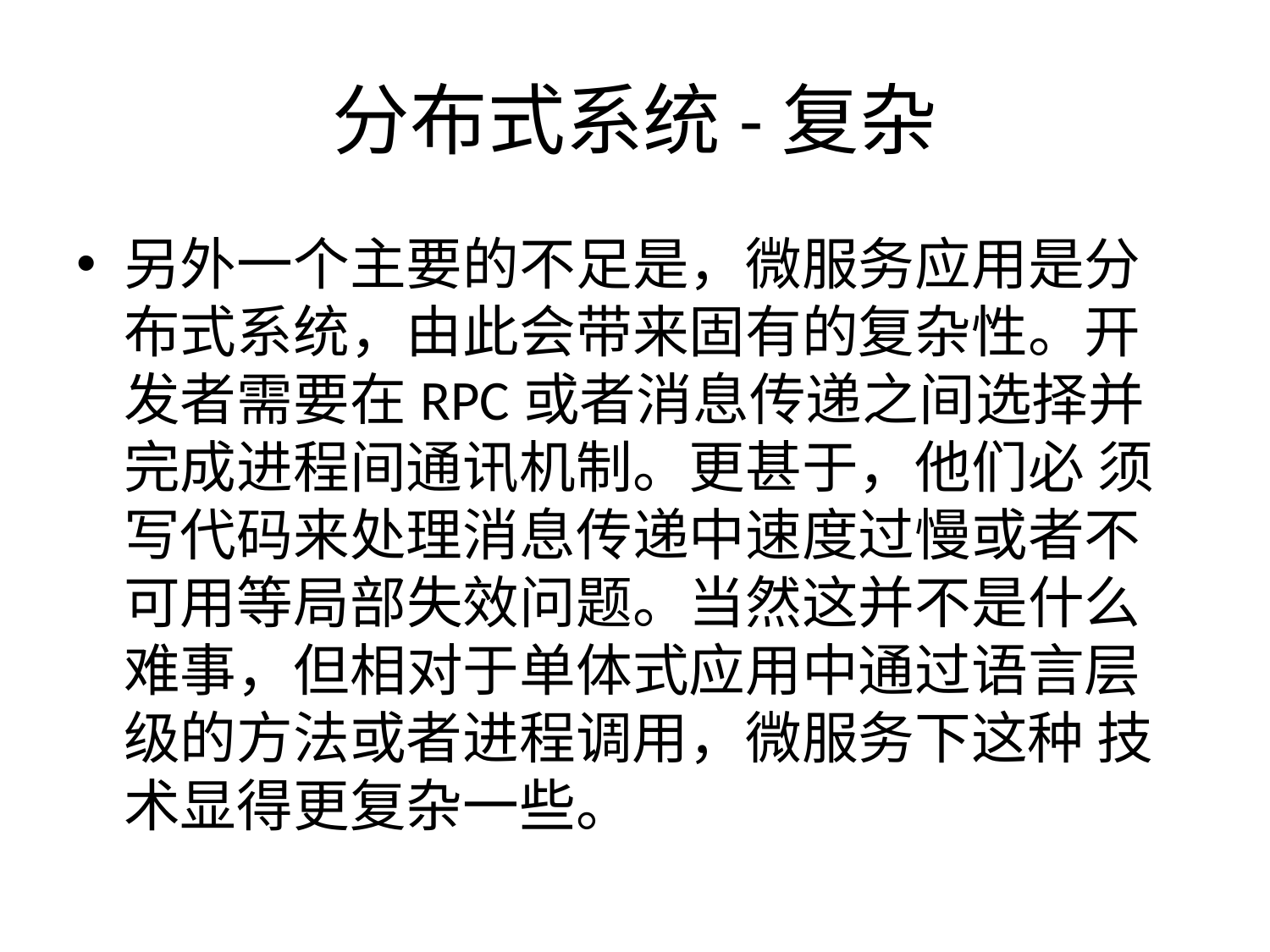

# 分布式系统-复杂
另外一个主要的不足是，微服务应用是分布式系统，由此会带来固有的复杂性。开发者需要在RPC或者消息传递之间选择并完成进程间通讯机制。更甚于，他们必 须写代码来处理消息传递中速度过慢或者不可用等局部失效问题。当然这并不是什么难事，但相对于单体式应用中通过语言层级的方法或者进程调用，微服务下这种 技术显得更复杂一些。